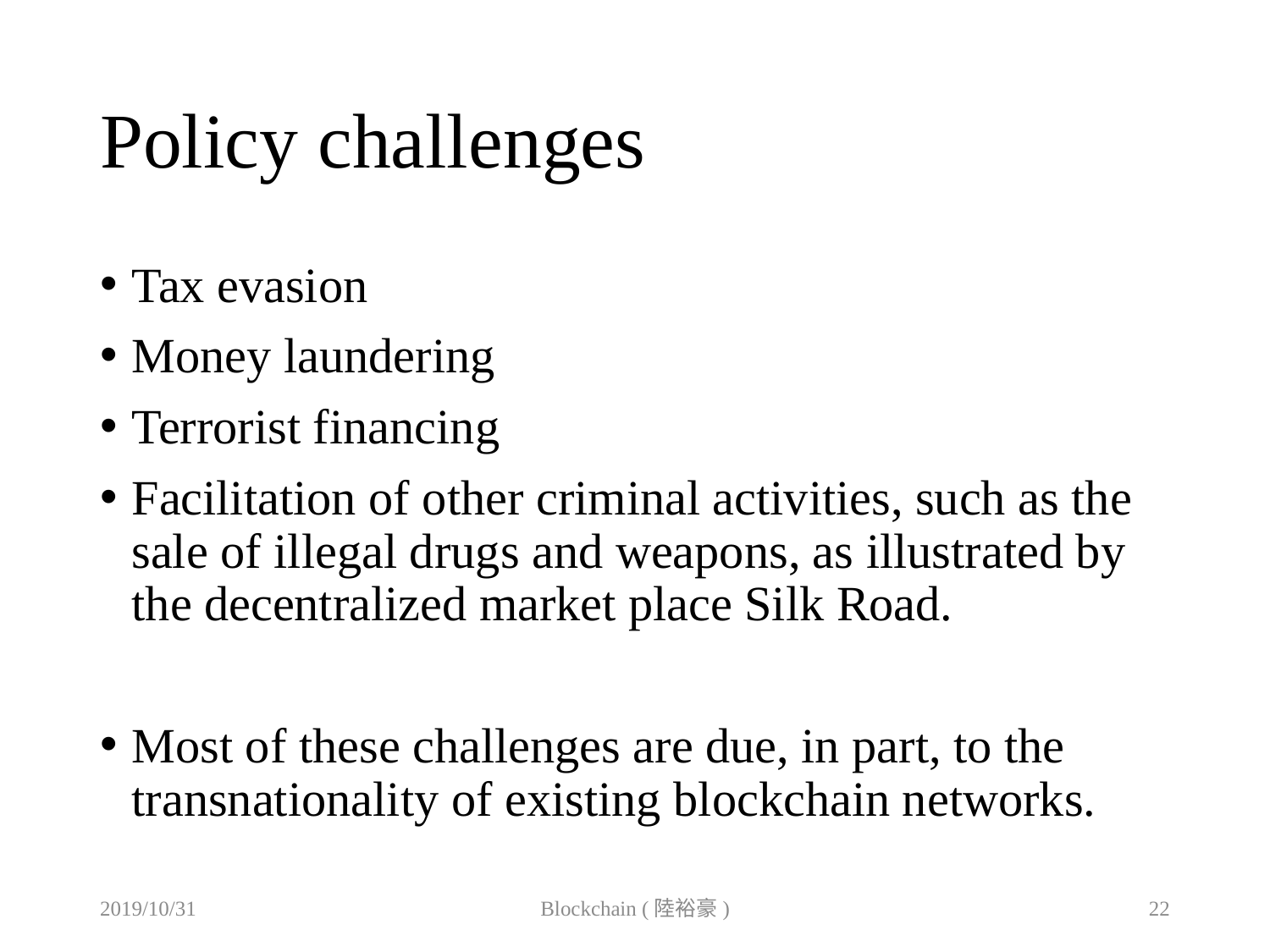

# Policy challenges
Tax evasion
Money laundering
Terrorist financing
Facilitation of other criminal activities, such as the sale of illegal drugs and weapons, as illustrated by the decentralized market place Silk Road.

Most of these challenges are due, in part, to the transnationality of existing blockchain networks.
2019/10/31
Blockchain (陸裕豪)
22